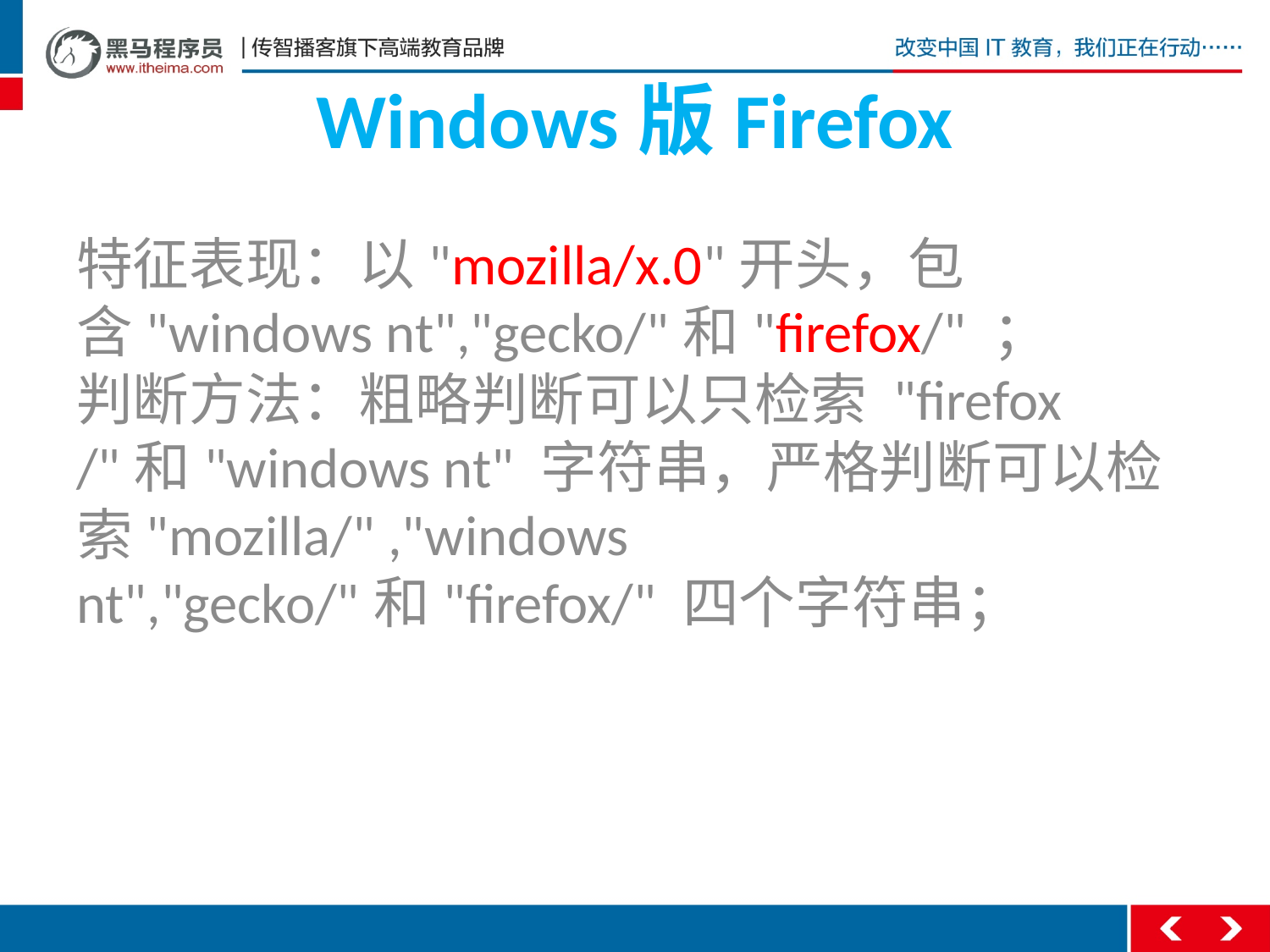

# Windows版Firefox
特征表现：以"mozilla/x.0"开头，包含"windows nt","gecko/"和"firefox/" ；
判断方法：粗略判断可以只检索 "firefox/"和"windows nt" 字符串，严格判断可以检索"mozilla/" ,"windows nt","gecko/"和"firefox/" 四个字符串；